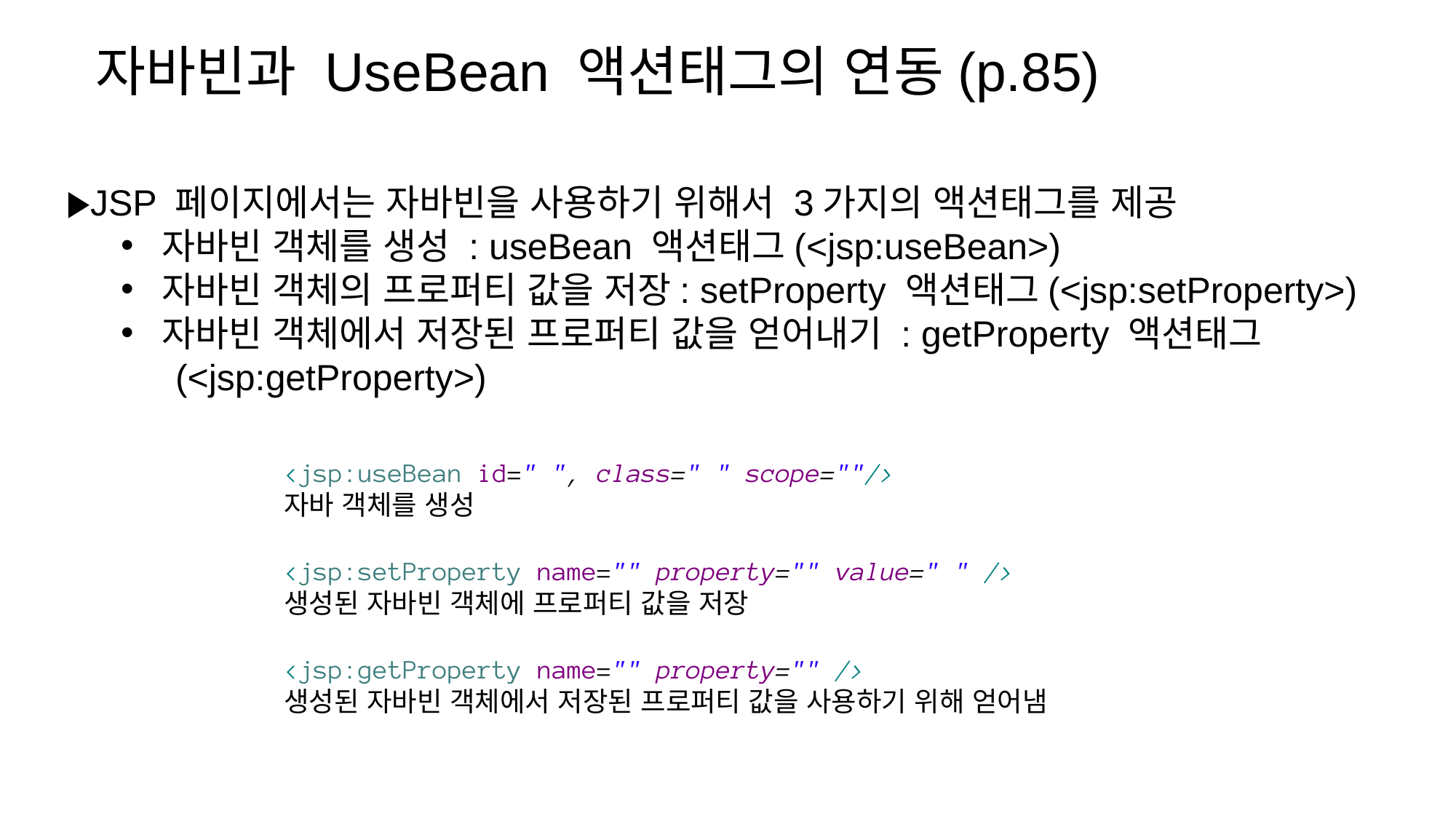

자바빈과 UseBean 액션태그의 연동(p.85)
▶JSP 페이지에서는 자바빈을 사용하기 위해서 3가지의 액션태그를 제공
자바빈 객체를 생성 : useBean 액션태그(<jsp:useBean>)
자바빈 객체의 프로퍼티 값을 저장: setProperty 액션태그(<jsp:setProperty>)
자바빈 객체에서 저장된 프로퍼티 값을 얻어내기 : getProperty 액션태그
(<jsp:getProperty>)

<jsp:useBean id=" ", class=" " scope=""/>
자바 객체를 생성

<jsp:setProperty name="" property="" value=" " />
생성된 자바빈 객체에 프로퍼티 값을 저장

<jsp:getProperty name="" property="" />
생성된 자바빈 객체에서 저장된 프로퍼티 값을 사용하기 위해 얻어냄